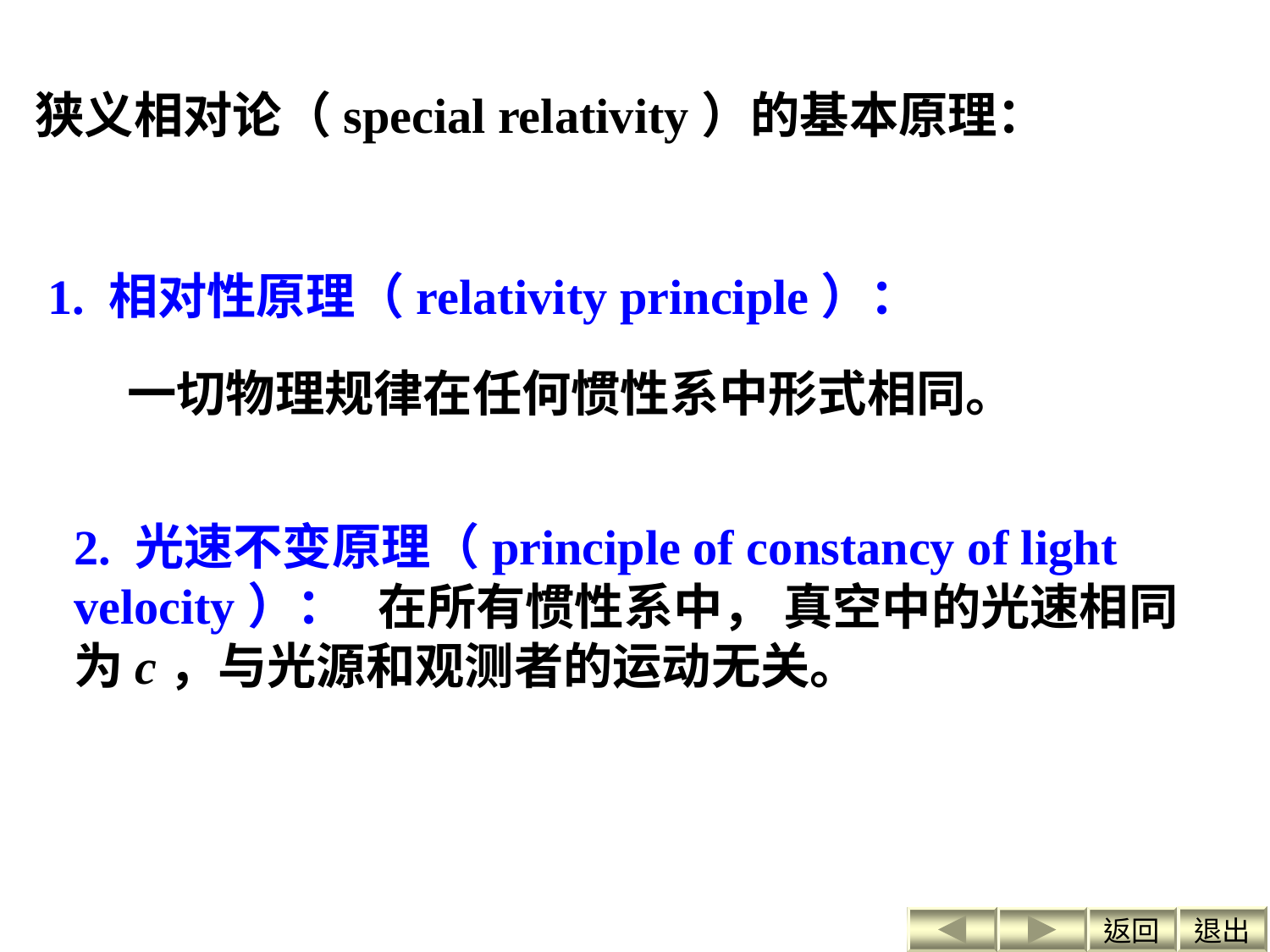

狭义相对论（special relativity）的基本原理：
1. 相对性原理（relativity principle）：
一切物理规律在任何惯性系中形式相同。
2. 光速不变原理（principle of constancy of light velocity）：
                          在所有惯性系中， 真空中的光速相同为c，与光源和观测者的运动无关。